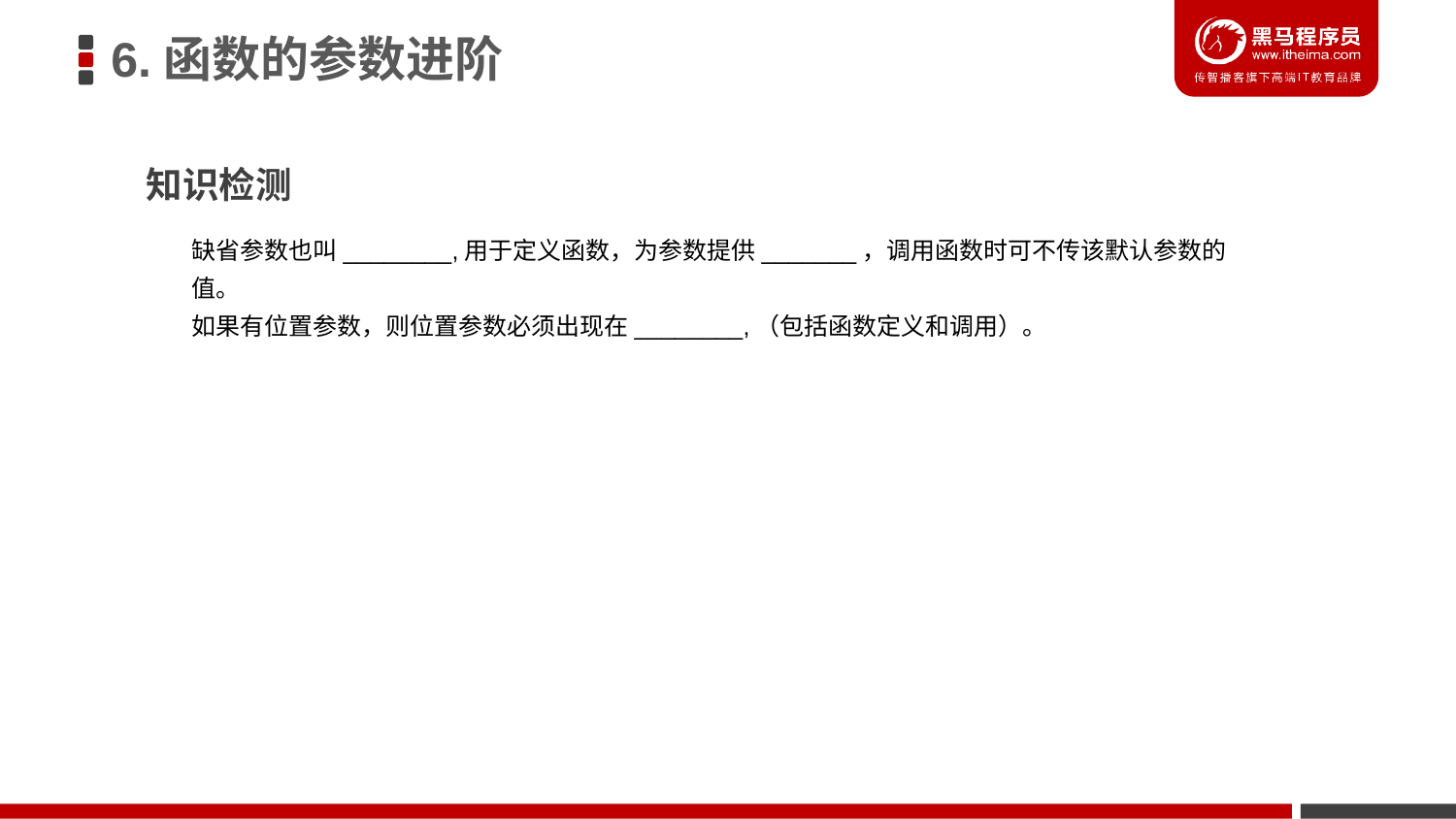

6.函数的参数进阶
知识检测
缺省参数也叫________,用于定义函数，为参数提供_______，调用函数时可不传该默认参数的值。
如果有位置参数，则位置参数必须出现在________,（包括函数定义和调用）。